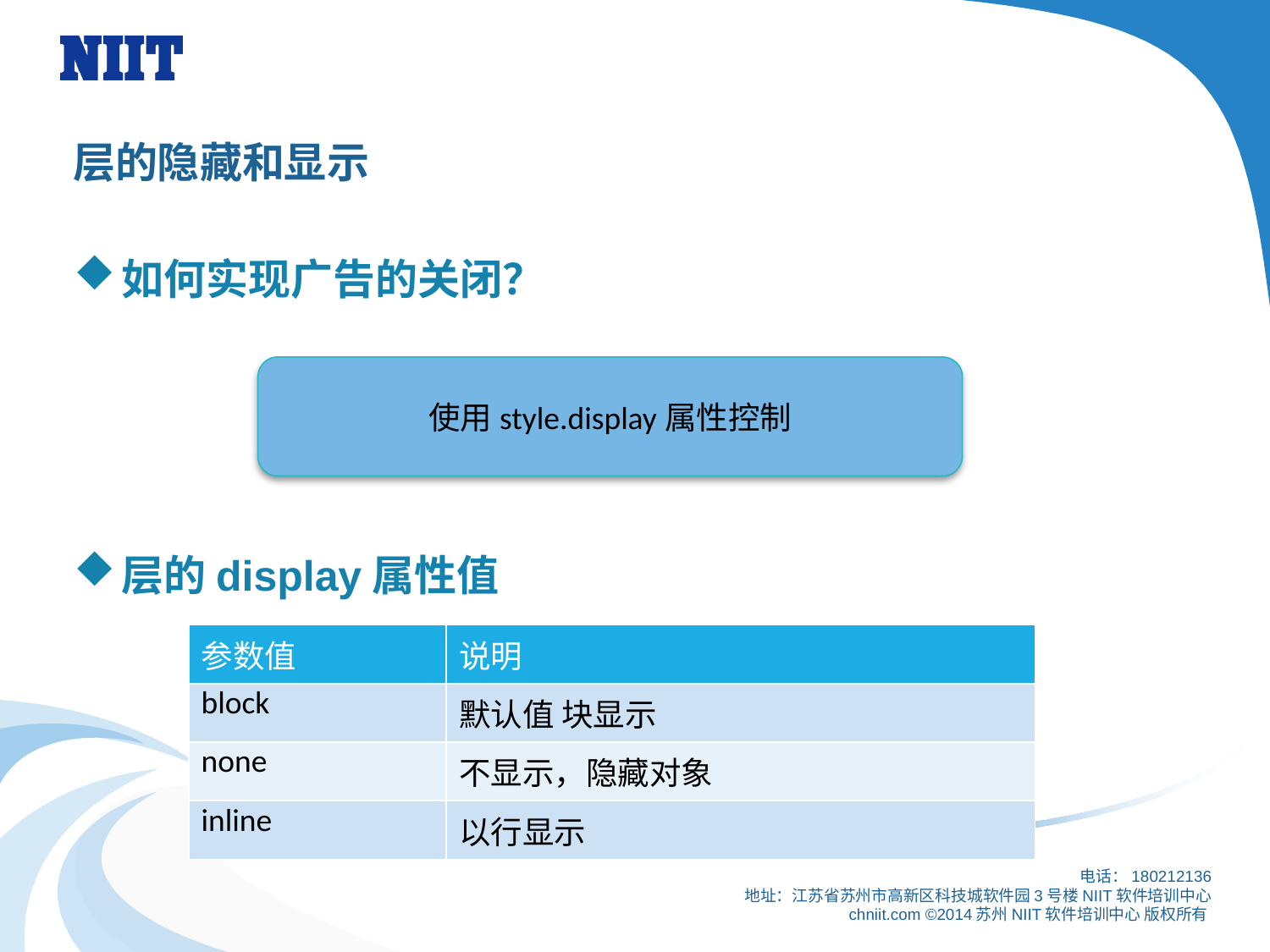

# 层的隐藏和显示
如何实现广告的关闭？

层的display属性值

使用style.display属性控制
| 参数值 | 说明 |
| --- | --- |
| block | 默认值 块显示 |
| none | 不显示，隐藏对象 |
| inline | 以行显示 |